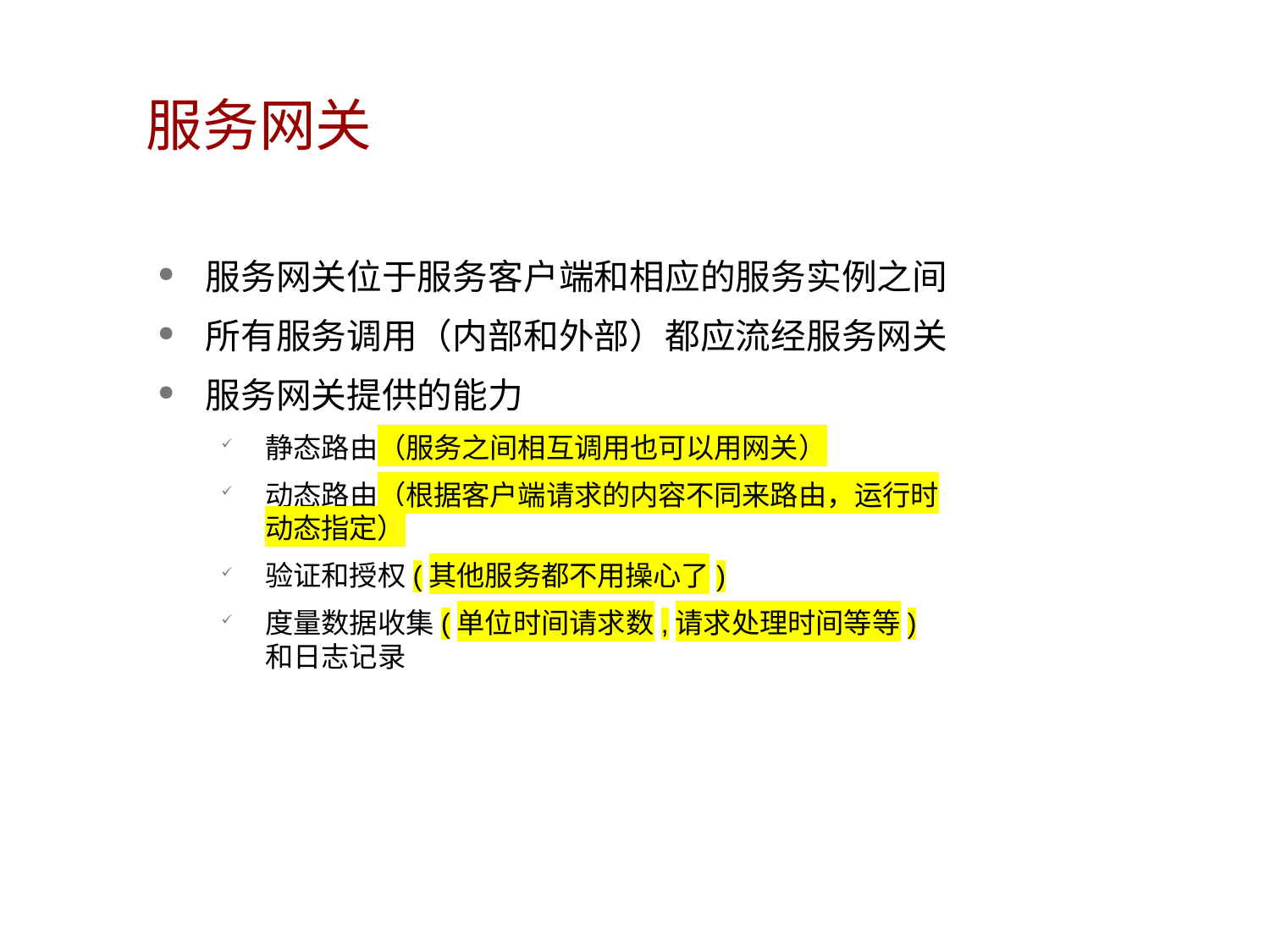

# 服务网关
服务网关位于服务客户端和相应的服务实例之间
所有服务调用（内部和外部）都应流经服务网关
服务网关提供的能力
静态路由（服务之间相互调用也可以用网关）
动态路由（根据客户端请求的内容不同来路由，运行时动态指定）
验证和授权(其他服务都不用操心了)
度量数据收集(单位时间请求数,请求处理时间等等)和日志记录